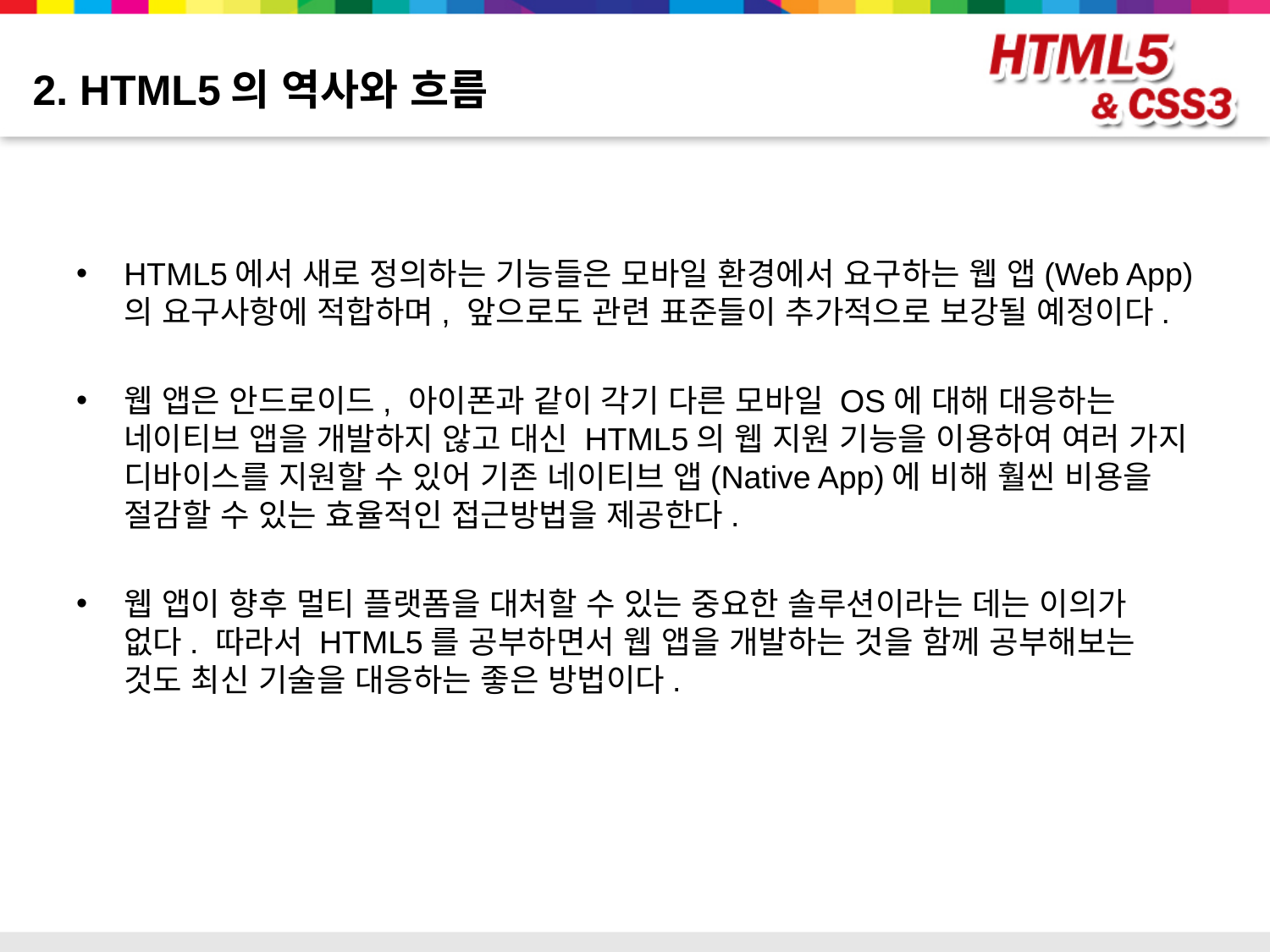

# 2. HTML5의 역사와 흐름
HTML5에서 새로 정의하는 기능들은 모바일 환경에서 요구하는 웹 앱(Web App)의 요구사항에 적합하며, 앞으로도 관련 표준들이 추가적으로 보강될 예정이다.

웹 앱은 안드로이드, 아이폰과 같이 각기 다른 모바일 OS에 대해 대응하는 네이티브 앱을 개발하지 않고 대신 HTML5의 웹 지원 기능을 이용하여 여러 가지 디바이스를 지원할 수 있어 기존 네이티브 앱(Native App)에 비해 훨씬 비용을 절감할 수 있는 효율적인 접근방법을 제공한다.

웹 앱이 향후 멀티 플랫폼을 대처할 수 있는 중요한 솔루션이라는 데는 이의가 없다. 따라서 HTML5를 공부하면서 웹 앱을 개발하는 것을 함께 공부해보는 것도 최신 기술을 대응하는 좋은 방법이다.